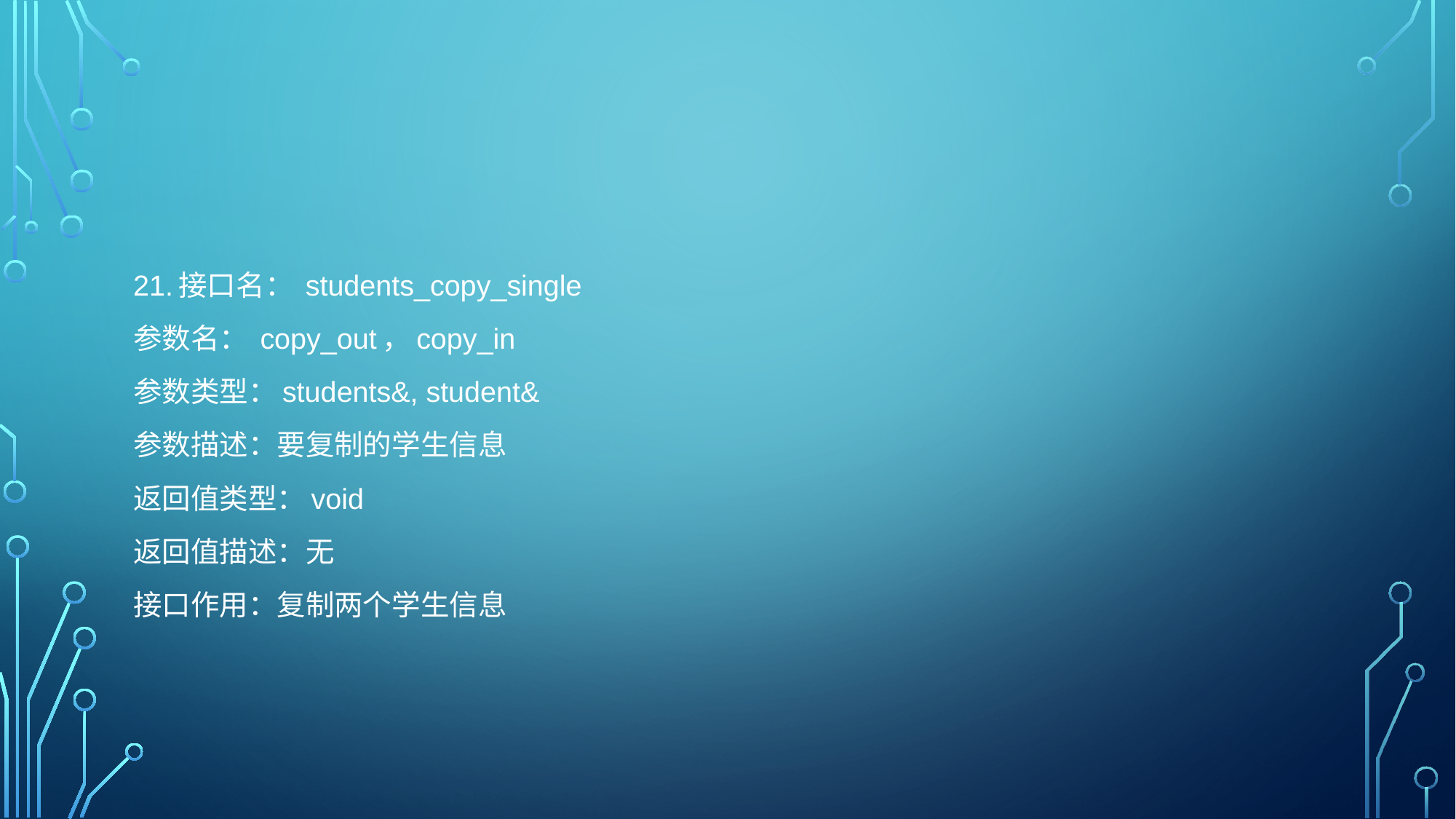

#

21.接口名： students_copy_single
参数名： copy_out，copy_in
参数类型：students&, student&
参数描述：要复制的学生信息
返回值类型：void
返回值描述：无
接口作用：复制两个学生信息